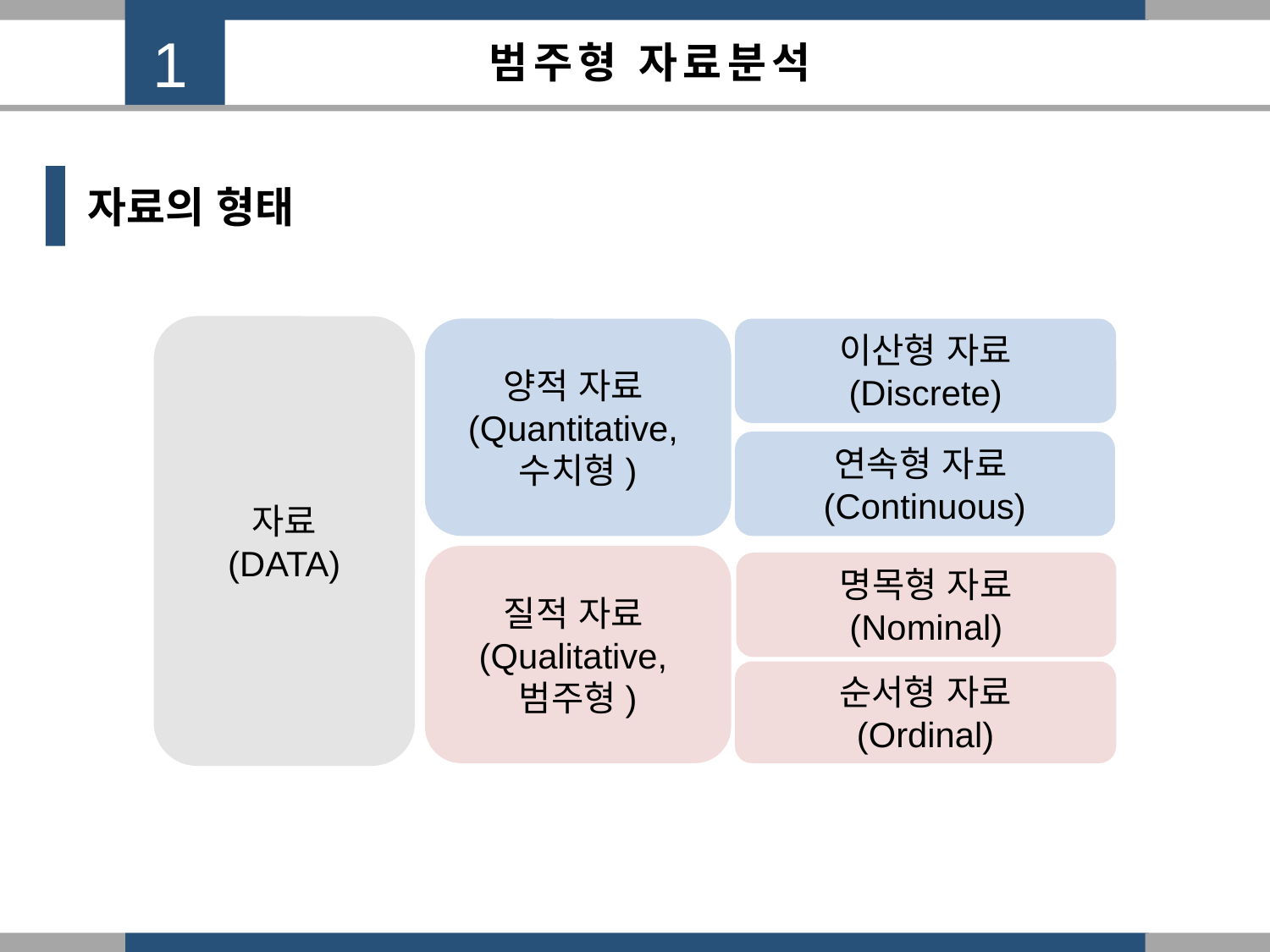

1
범주형 자료분석

자료의 형태
자료
(DATA)
이산형 자료
(Discrete)
양적 자료(Quantitative,
수치형)
연속형 자료(Continuous)
질적 자료(Qualitative,
범주형)
명목형 자료
(Nominal)
순서형 자료
(Ordinal)